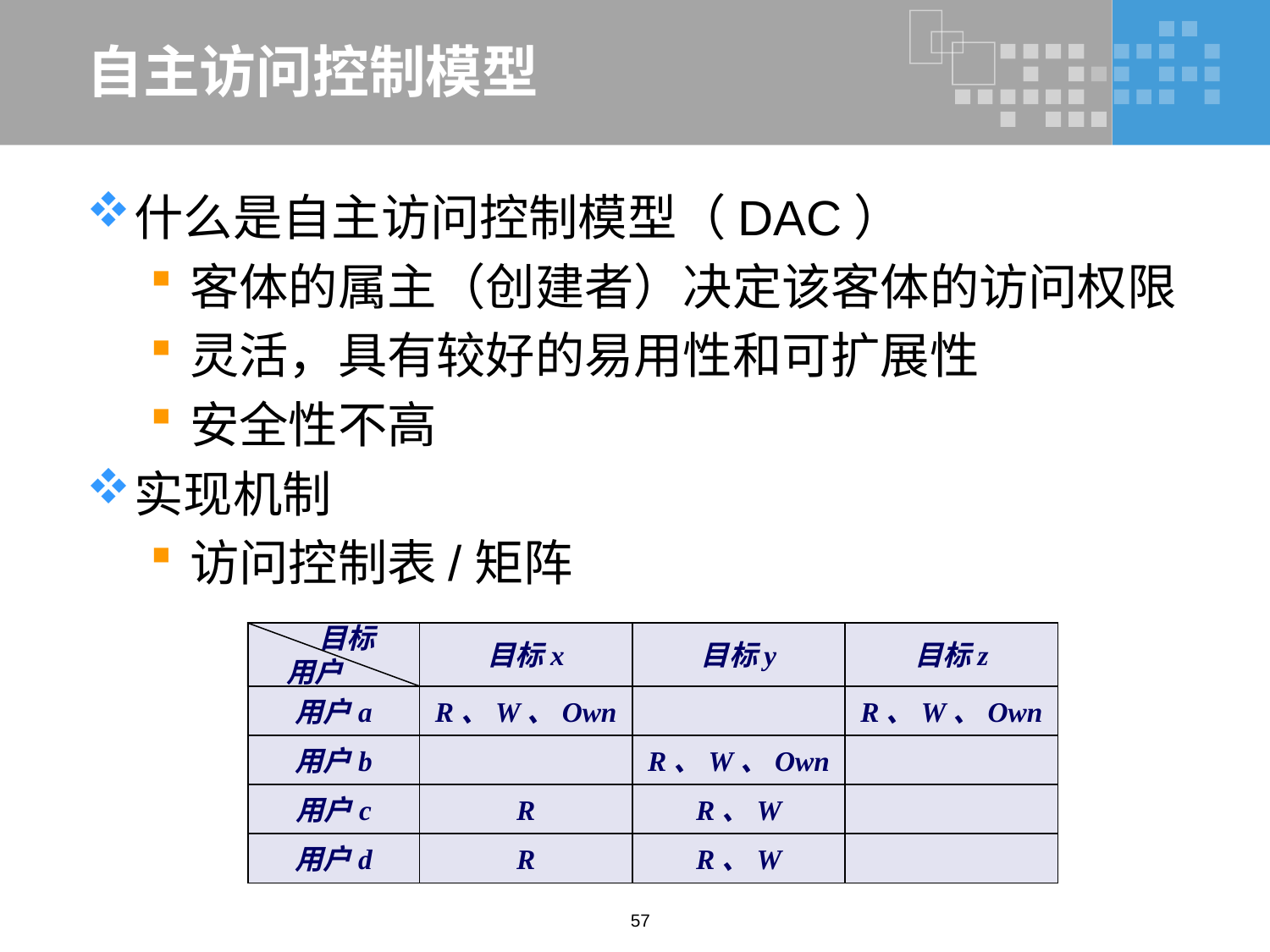

# 自主访问控制模型
什么是自主访问控制模型（DAC）
客体的属主（创建者）决定该客体的访问权限
灵活，具有较好的易用性和可扩展性
安全性不高
实现机制
访问控制表/矩阵

   目标
用户

目标x
目标y
目标z
用户a
R、W、Own

R、W、Own
用户b

R、W、Own

用户c
R
R、W

用户d
R
R、W

57